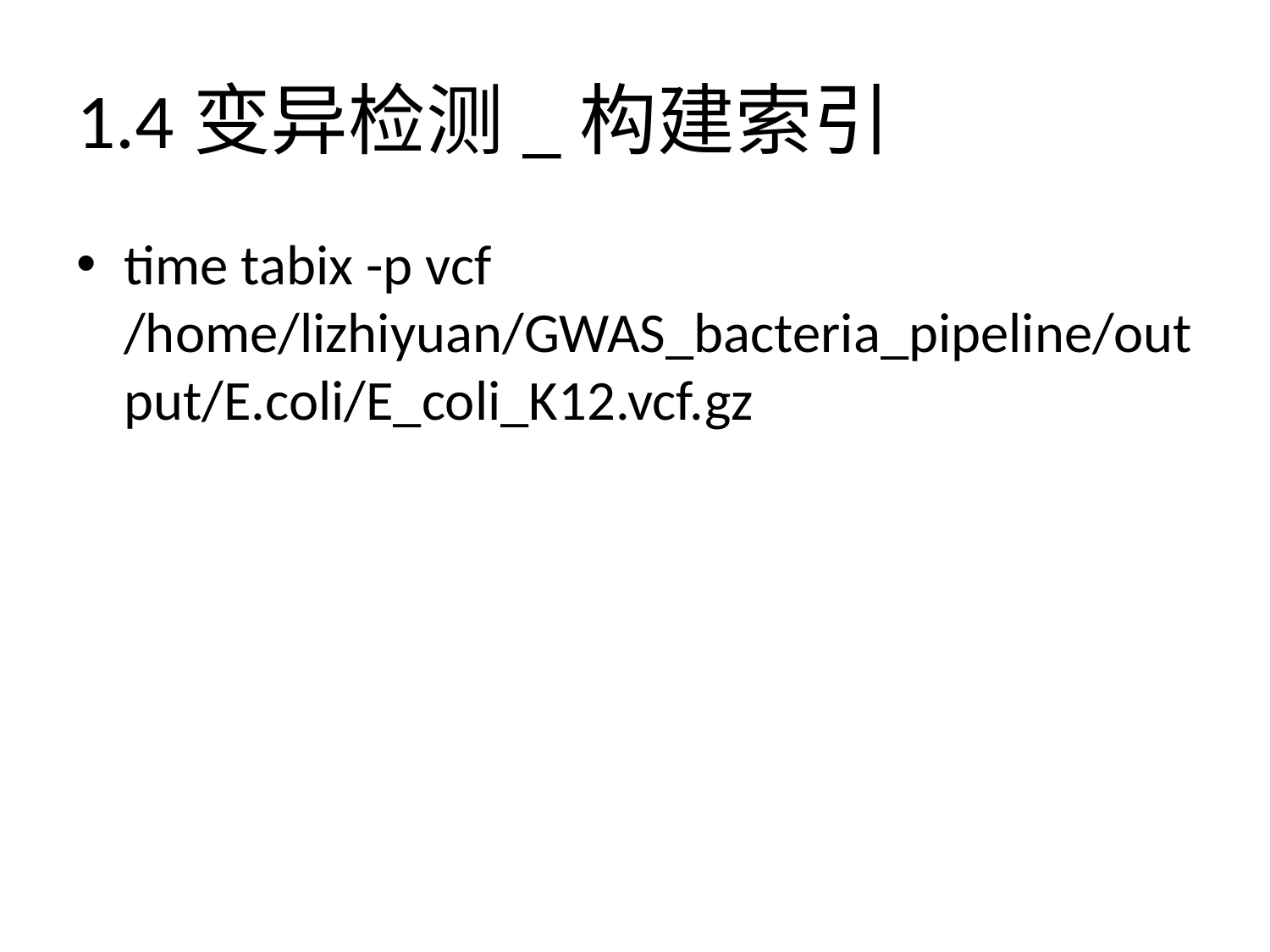

# 1.4变异检测_构建索引
time tabix -p vcf /home/lizhiyuan/GWAS_bacteria_pipeline/output/E.coli/E_coli_K12.vcf.gz